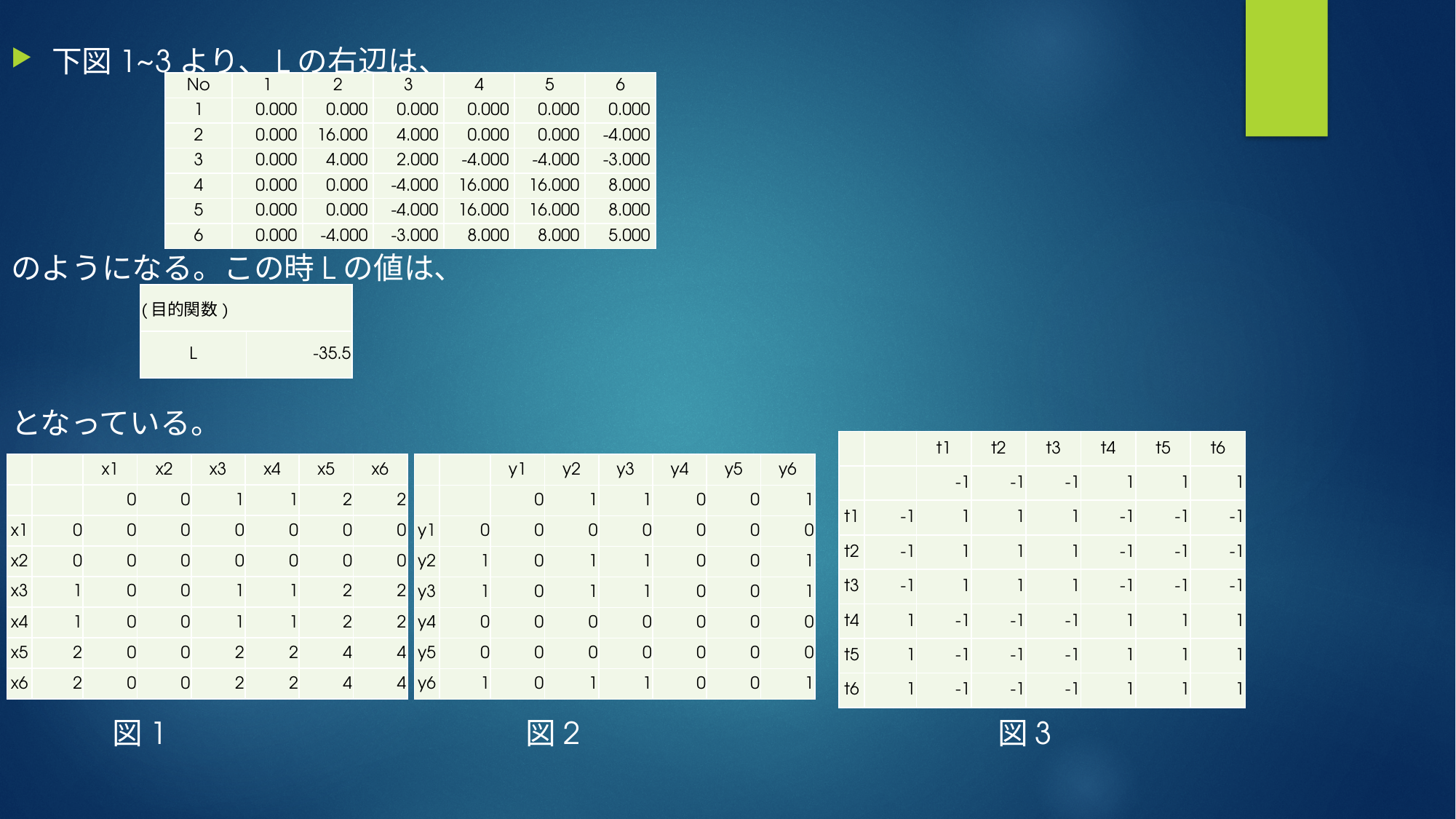

下図1~3より、Lの右辺は、

のようになる。この時Lの値は、

となっている。

              図1                                          図2                                                 図3

| No | 1 | 2 | 3 | 4 | 5 | 6 |
| --- | --- | --- | --- | --- | --- | --- |
| 1 | 0.000 | 0.000 | 0.000 | 0.000 | 0.000 | 0.000 |
| 2 | 0.000 | 16.000 | 4.000 | 0.000 | 0.000 | -4.000 |
| 3 | 0.000 | 4.000 | 2.000 | -4.000 | -4.000 | -3.000 |
| 4 | 0.000 | 0.000 | -4.000 | 16.000 | 16.000 | 8.000 |
| 5 | 0.000 | 0.000 | -4.000 | 16.000 | 16.000 | 8.000 |
| 6 | 0.000 | -4.000 | -3.000 | 8.000 | 8.000 | 5.000 |
| (目的関数) |  |
| --- | --- |
| L | -35.5 |
|  |  | t1 | t2 | t3 | t4 | t5 | t6 |
| --- | --- | --- | --- | --- | --- | --- | --- |
|  |  | -1 | -1 | -1 | 1 | 1 | 1 |
| t1 | -1 | 1 | 1 | 1 | -1 | -1 | -1 |
| t2 | -1 | 1 | 1 | 1 | -1 | -1 | -1 |
| t3 | -1 | 1 | 1 | 1 | -1 | -1 | -1 |
| t4 | 1 | -1 | -1 | -1 | 1 | 1 | 1 |
| t5 | 1 | -1 | -1 | -1 | 1 | 1 | 1 |
| t6 | 1 | -1 | -1 | -1 | 1 | 1 | 1 |
|  |  | x1 | x2 | x3 | x4 | x5 | x6 |
| --- | --- | --- | --- | --- | --- | --- | --- |
|  |  | 0 | 0 | 1 | 1 | 2 | 2 |
| x1 | 0 | 0 | 0 | 0 | 0 | 0 | 0 |
| x2 | 0 | 0 | 0 | 0 | 0 | 0 | 0 |
| x3 | 1 | 0 | 0 | 1 | 1 | 2 | 2 |
| x4 | 1 | 0 | 0 | 1 | 1 | 2 | 2 |
| x5 | 2 | 0 | 0 | 2 | 2 | 4 | 4 |
| x6 | 2 | 0 | 0 | 2 | 2 | 4 | 4 |
|  |  | y1 | y2 | y3 | y4 | y5 | y6 |
| --- | --- | --- | --- | --- | --- | --- | --- |
|  |  | 0 | 1 | 1 | 0 | 0 | 1 |
| y1 | 0 | 0 | 0 | 0 | 0 | 0 | 0 |
| y2 | 1 | 0 | 1 | 1 | 0 | 0 | 1 |
| y3 | 1 | 0 | 1 | 1 | 0 | 0 | 1 |
| y4 | 0 | 0 | 0 | 0 | 0 | 0 | 0 |
| y5 | 0 | 0 | 0 | 0 | 0 | 0 | 0 |
| y6 | 1 | 0 | 1 | 1 | 0 | 0 | 1 |